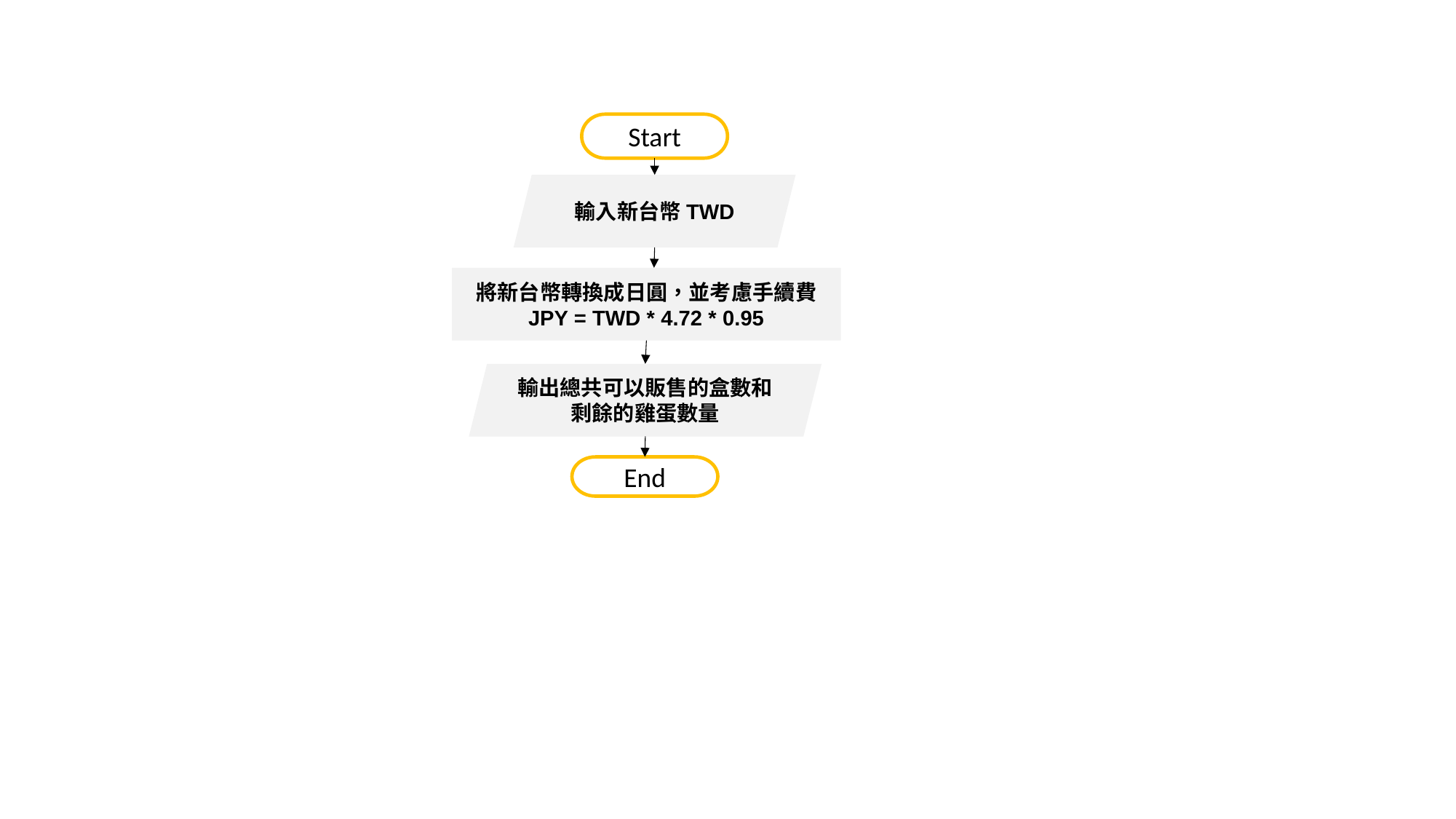

Start
輸入新台幣TWD
將新台幣轉換成日圓，並考慮手續費
JPY = TWD * 4.72 * 0.95
輸出總共可以販售的盒數和剩餘的雞蛋數量
End